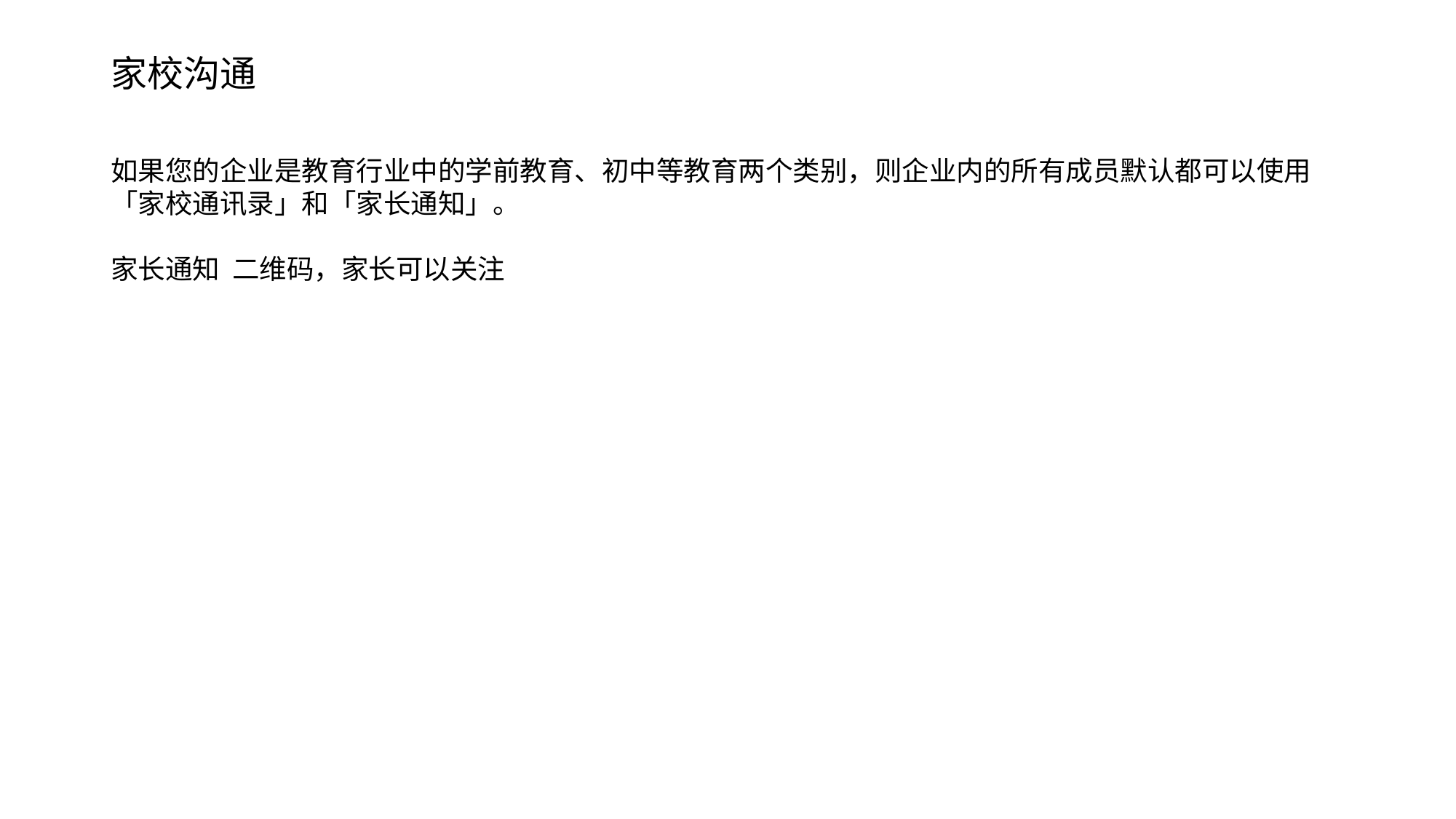

# 家校沟通
如果您的企业是教育行业中的学前教育、初中等教育两个类别，则企业内的所有成员默认都可以使用「家校通讯录」和「家长通知」。

家长通知  二维码，家长可以关注